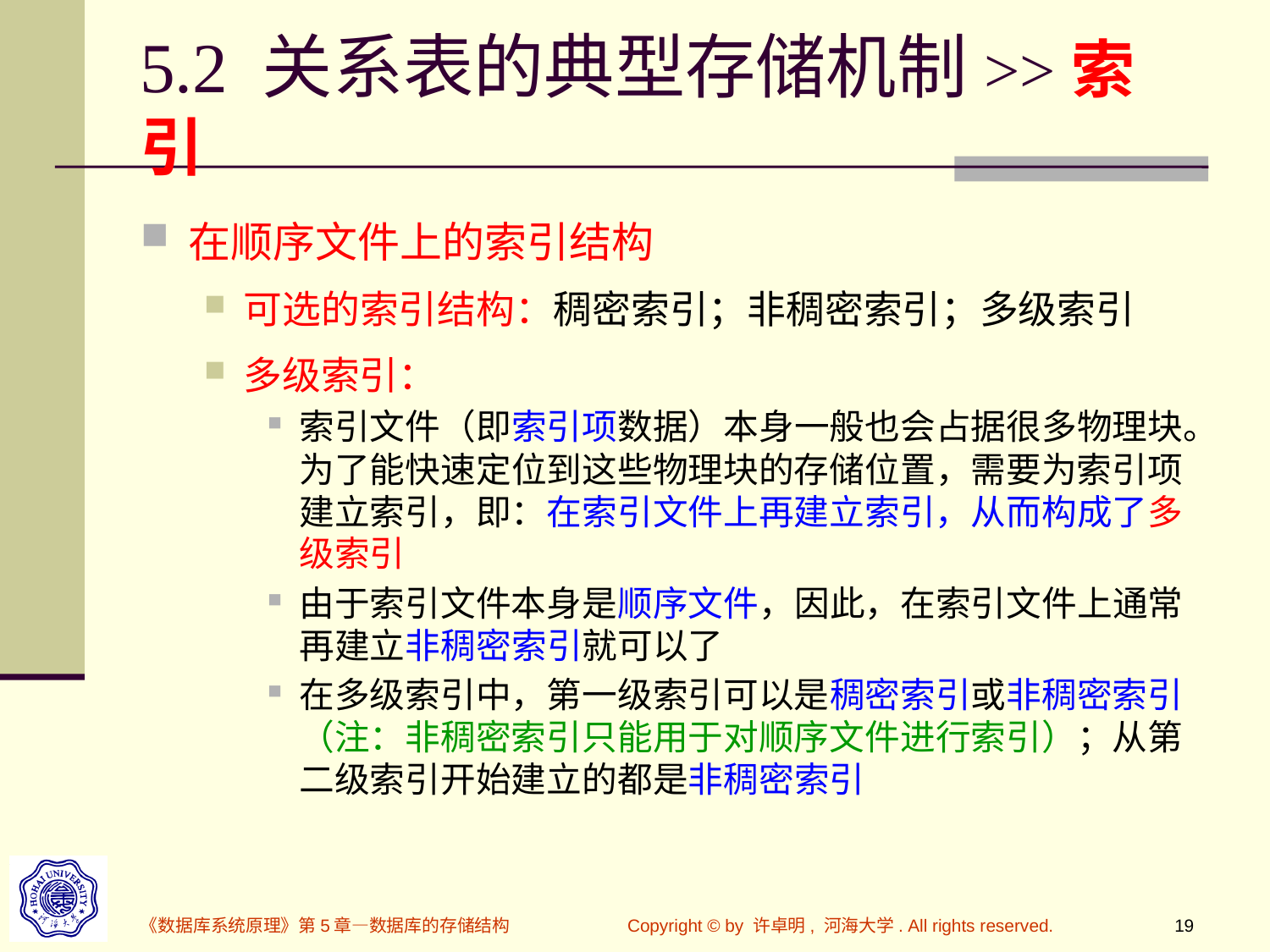

# 5.2 关系表的典型存储机制>>索引
在顺序文件上的索引结构
可选的索引结构：稠密索引；非稠密索引；多级索引
多级索引：
索引文件（即索引项数据）本身一般也会占据很多物理块。为了能快速定位到这些物理块的存储位置，需要为索引项建立索引，即：在索引文件上再建立索引，从而构成了多级索引
由于索引文件本身是顺序文件，因此，在索引文件上通常再建立非稠密索引就可以了
在多级索引中，第一级索引可以是稠密索引或非稠密索引（注：非稠密索引只能用于对顺序文件进行索引）；从第二级索引开始建立的都是非稠密索引
《数据库系统原理》第5章—数据库的存储结构
Copyright © by 许卓明, 河海大学. All rights reserved.
19